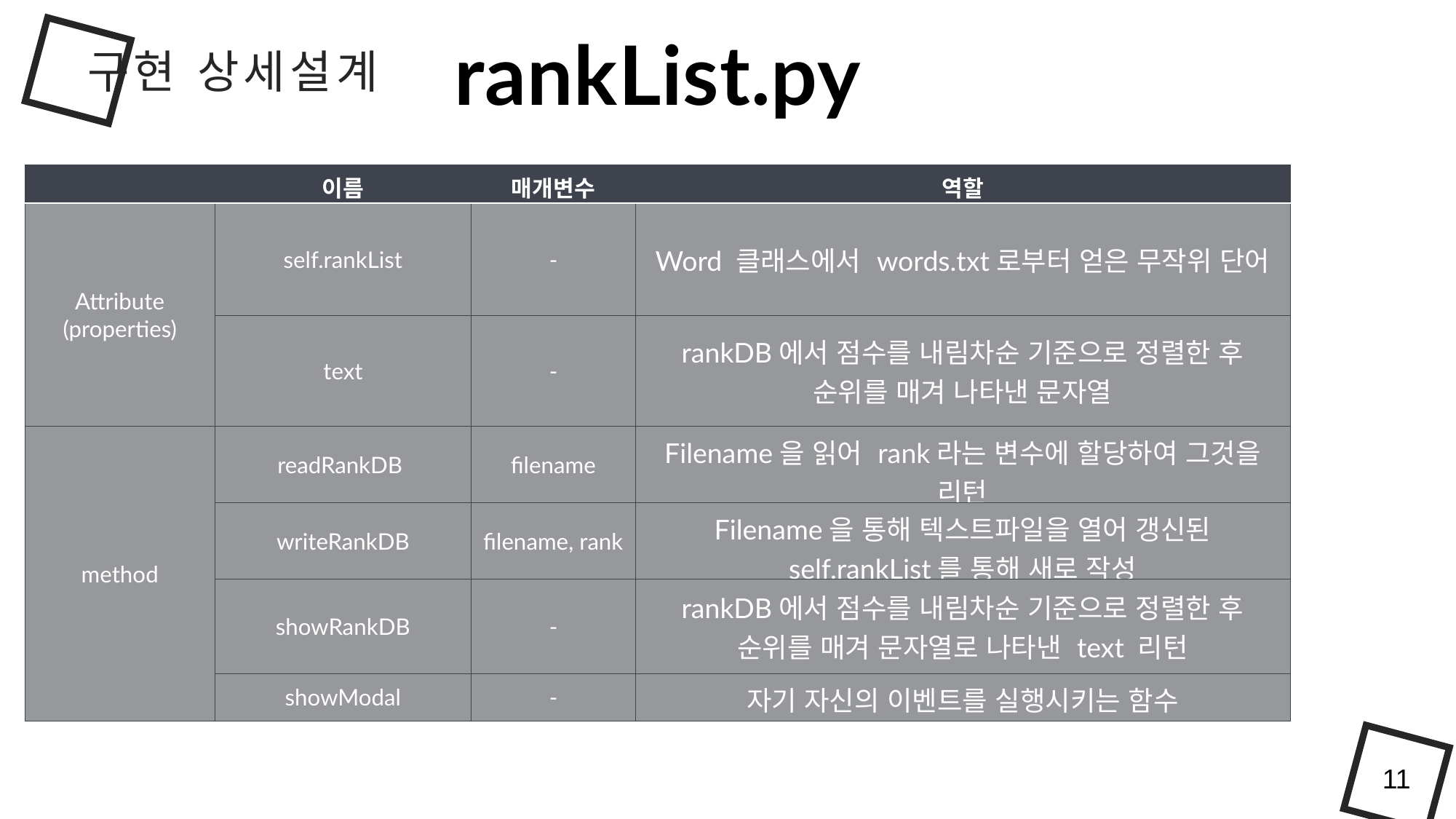

rankList.py

구현 상세설계
|  | 이름 | 매개변수 | 역할 |
| --- | --- | --- | --- |
| Attribute (properties) | self.rankList | - | Word 클래스에서 words.txt로부터 얻은 무작위 단어 |
|  | text | - | rankDB에서 점수를 내림차순 기준으로 정렬한 후 순위를 매겨 나타낸 문자열 |
| method | readRankDB | filename | Filename을 읽어 rank라는 변수에 할당하여 그것을 리턴 |
|  | writeRankDB | filename, rank | Filename을 통해 텍스트파일을 열어 갱신된 self.rankList를 통해 새로 작성 |
|  | showRankDB | - | rankDB에서 점수를 내림차순 기준으로 정렬한 후 순위를 매겨 문자열로 나타낸 text 리턴 |
|  | showModal | - | 자기 자신의 이벤트를 실행시키는 함수 |